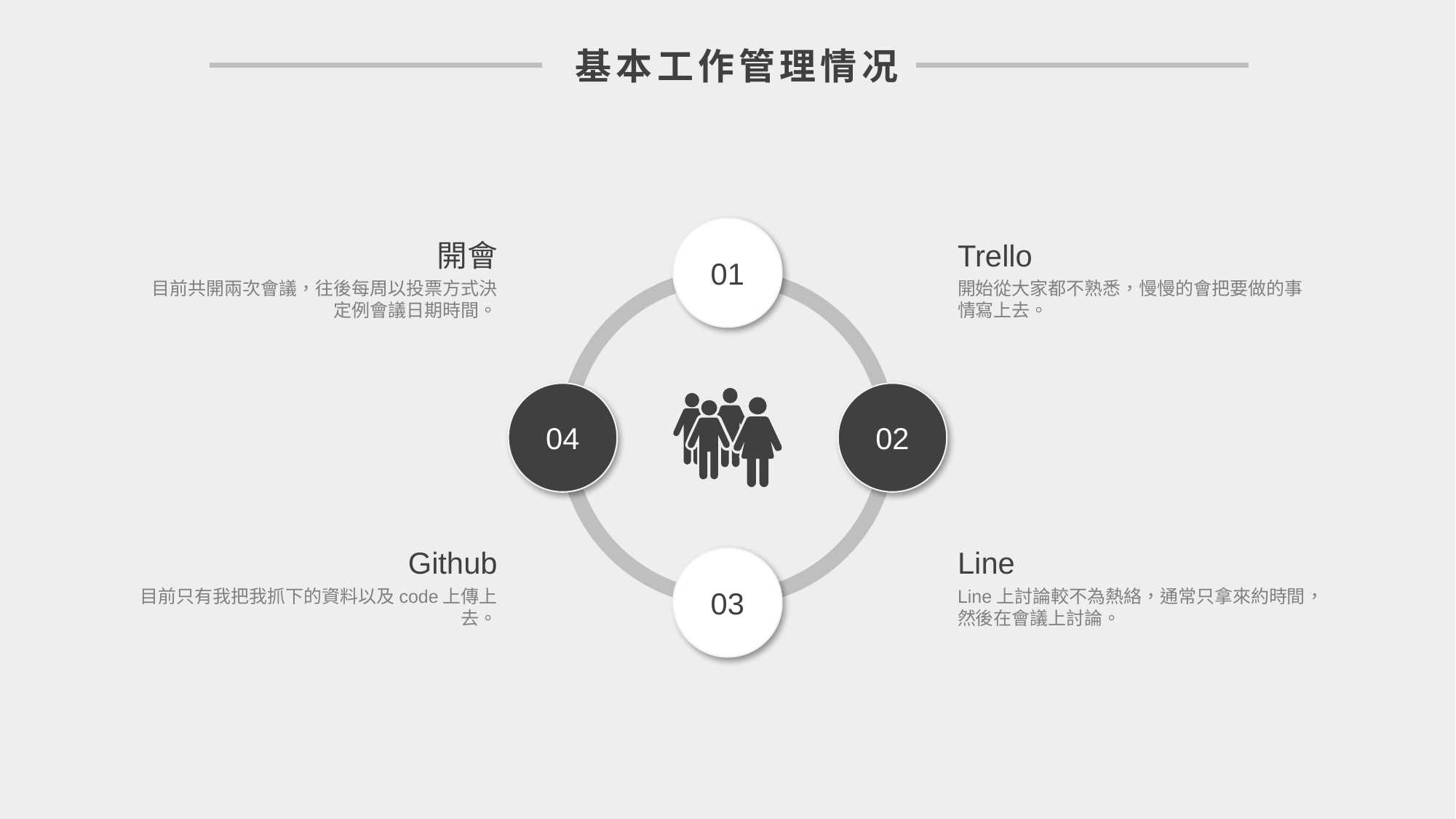

基本工作管理情况
01

04
02

03
開會
目前共開兩次會議，往後每周以投票方式決定例會議日期時間。
Trello
開始從大家都不熟悉，慢慢的會把要做的事情寫上去。
Github
目前只有我把我抓下的資料以及code上傳上去。
Line
Line上討論較不為熱絡，通常只拿來約時間，然後在會議上討論。